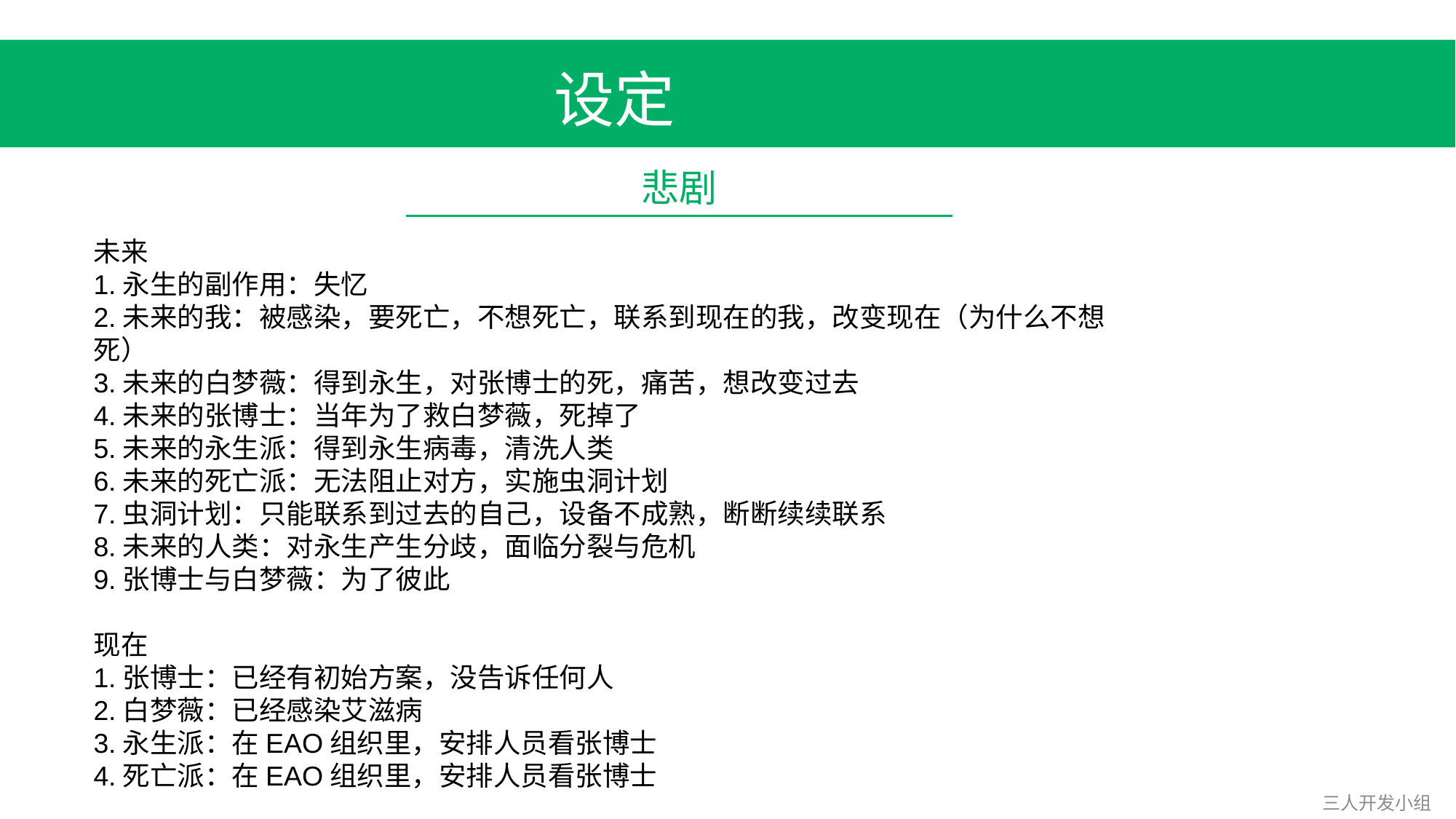

设定
悲剧
未来
1.永生的副作用：失忆
2.未来的我：被感染，要死亡，不想死亡，联系到现在的我，改变现在（为什么不想死）
3.未来的白梦薇：得到永生，对张博士的死，痛苦，想改变过去
4.未来的张博士：当年为了救白梦薇，死掉了
5.未来的永生派：得到永生病毒，清洗人类
6.未来的死亡派：无法阻止对方，实施虫洞计划
7.虫洞计划：只能联系到过去的自己，设备不成熟，断断续续联系
8.未来的人类：对永生产生分歧，面临分裂与危机
9.张博士与白梦薇：为了彼此

现在
1.张博士：已经有初始方案，没告诉任何人
2.白梦薇：已经感染艾滋病
3.永生派：在EAO组织里，安排人员看张博士
4.死亡派：在EAO组织里，安排人员看张博士

三人开发小组